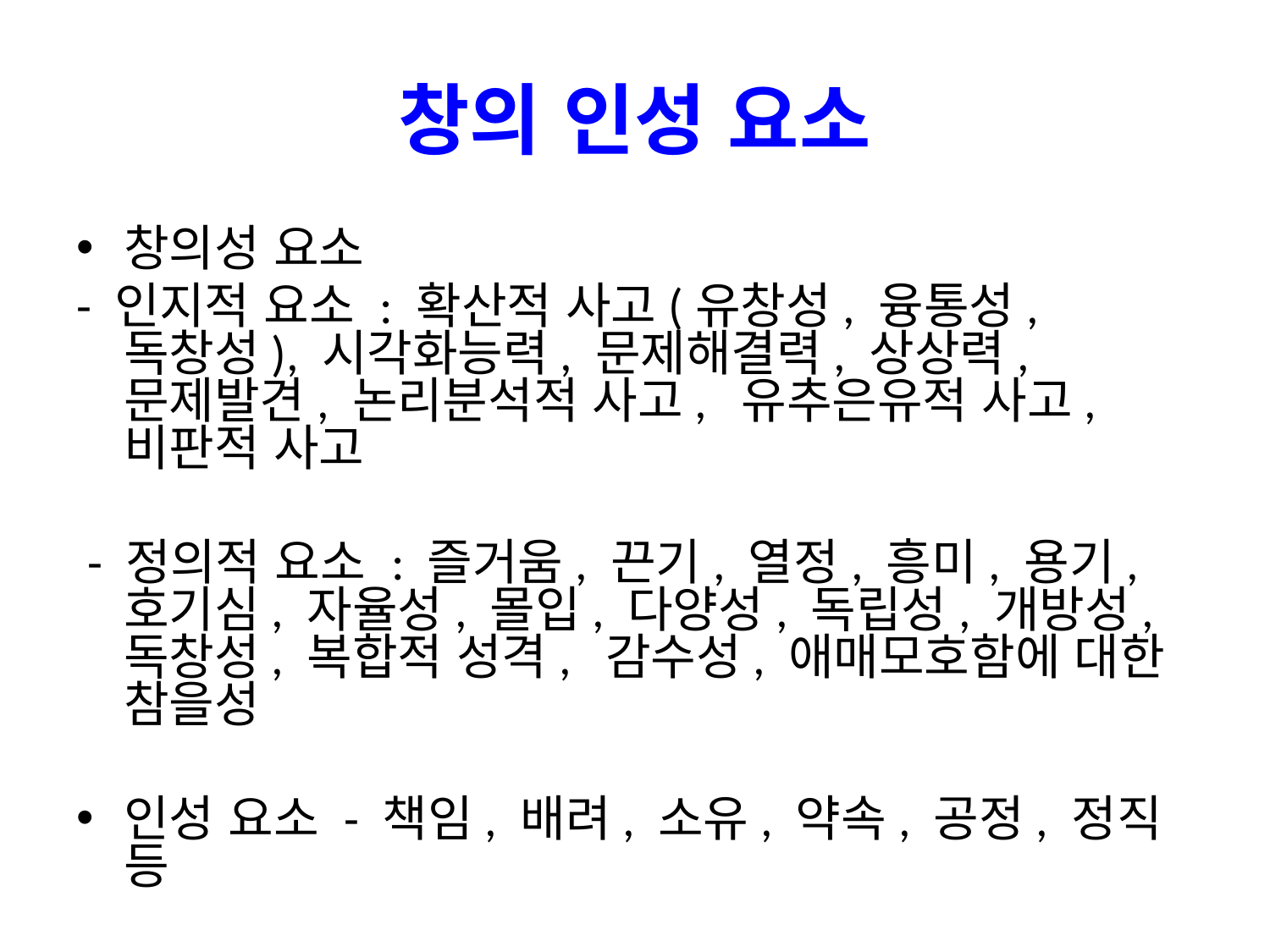

# 창의 인성 요소
창의성 요소
- 인지적 요소 : 확산적 사고(유창성, 융통성, 독창성), 시각화능력, 문제해결력, 상상력, 문제발견, 논리분석적 사고,  유추은유적 사고, 비판적 사고

 - 정의적 요소 : 즐거움, 끈기, 열정, 흥미, 용기, 호기심, 자율성, 몰입, 다양성, 독립성, 개방성, 독창성, 복합적 성격,  감수성, 애매모호함에 대한 참을성

인성 요소 - 책임, 배려, 소유, 약속, 공정, 정직 등